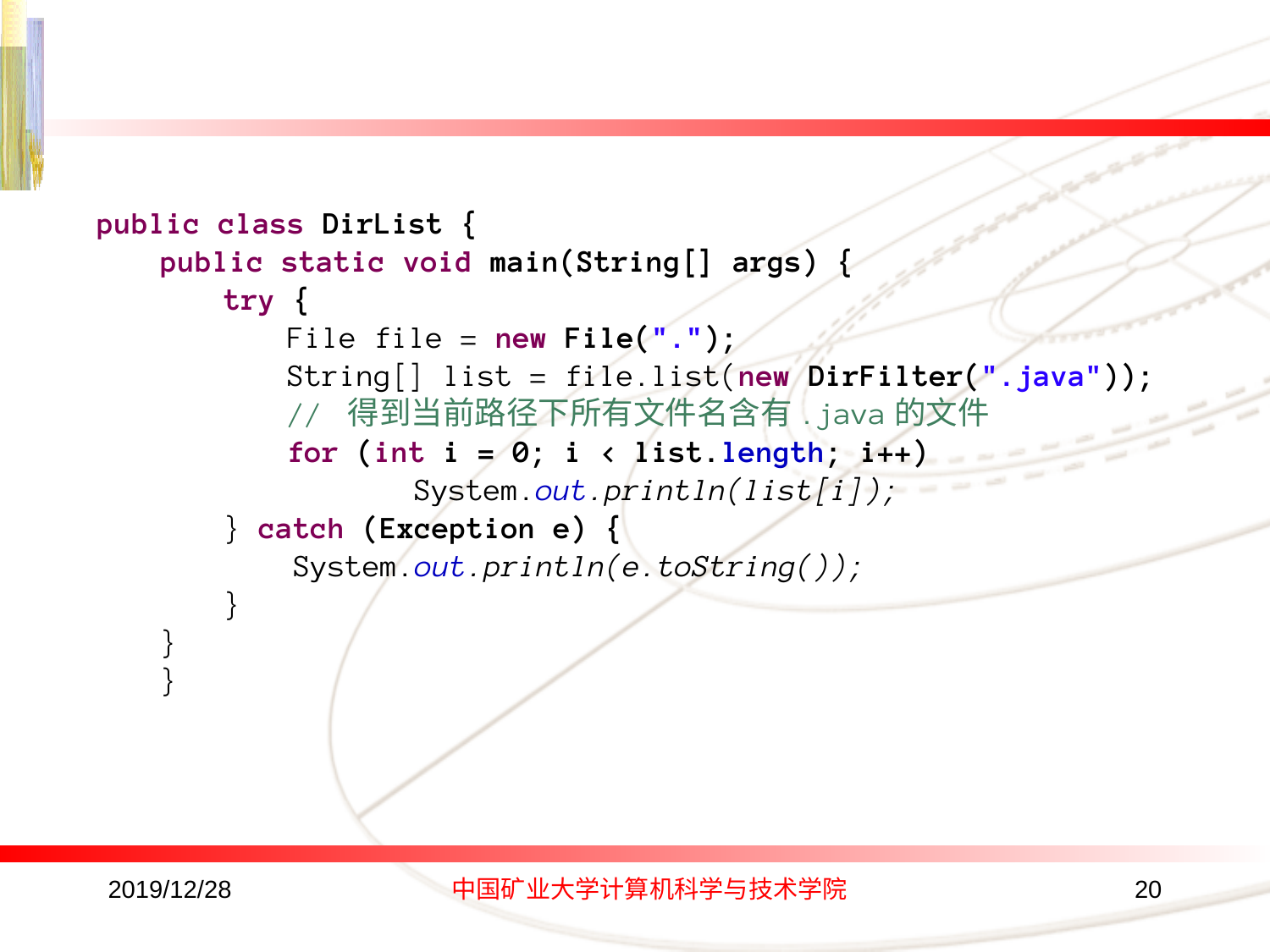

public class DirList {
public static void main(String[] args) {
try {
File file = new File(".");
String[] list = file.list(new DirFilter(".java"));
// 得到当前路径下所有文件名含有.java的文件
for (int i = 0; i < list.length; i++)
	System.out.println(list[i]);
} catch (Exception e) {
    System.out.println(e.toString());
}
}
}
2019/12/28
中国矿业大学计算机科学与技术学院
20